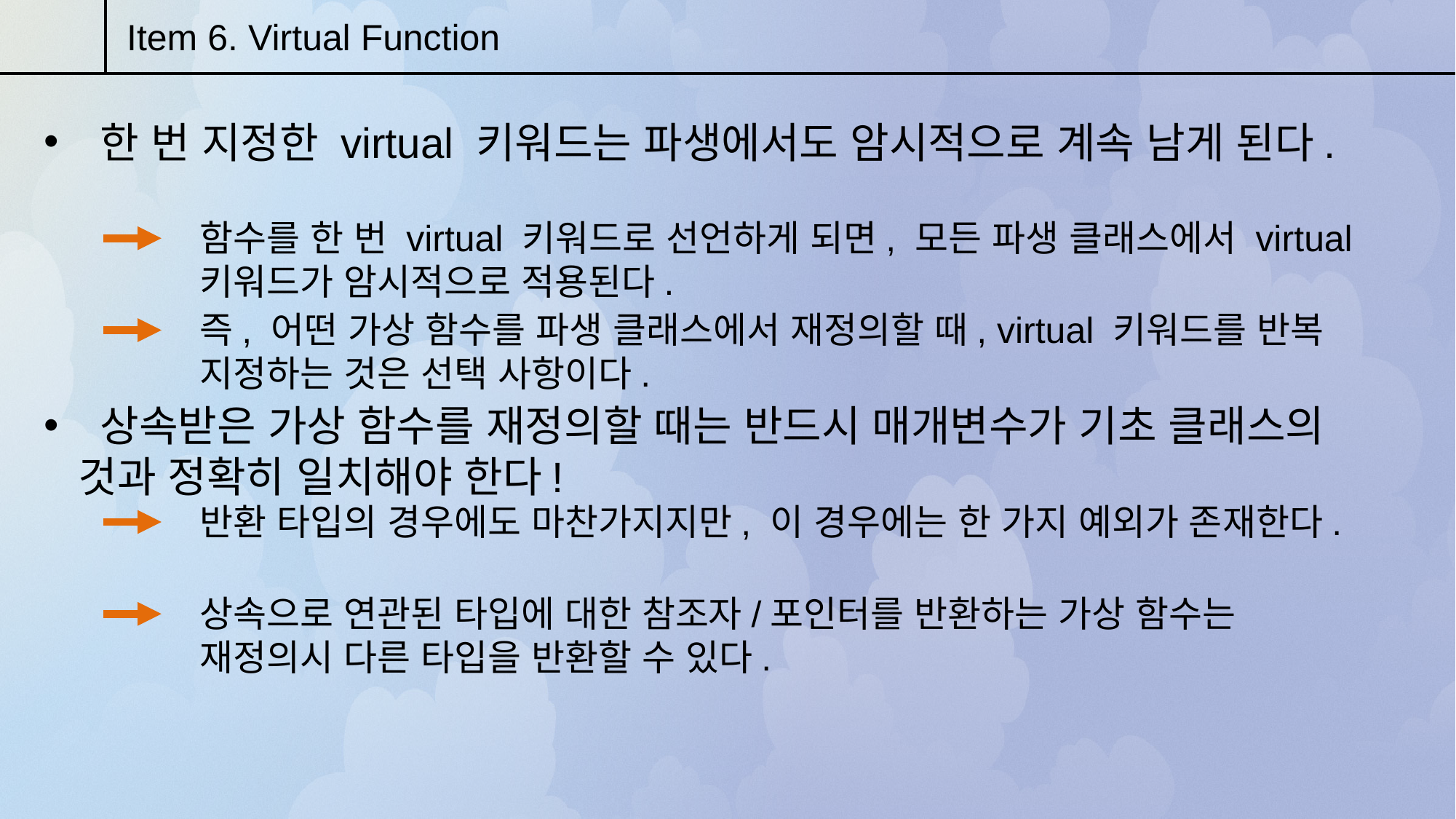

Item 6. Virtual Function
 한 번 지정한 virtual 키워드는 파생에서도 암시적으로 계속 남게 된다.
함수를 한 번 virtual 키워드로 선언하게 되면, 모든 파생 클래스에서 virtual 키워드가 암시적으로 적용된다.
즉, 어떤 가상 함수를 파생 클래스에서 재정의할 때, virtual 키워드를 반복 지정하는 것은 선택 사항이다.
 상속받은 가상 함수를 재정의할 때는 반드시 매개변수가 기초 클래스의 것과 정확히 일치해야 한다!
반환 타입의 경우에도 마찬가지지만, 이 경우에는 한 가지 예외가 존재한다.
상속으로 연관된 타입에 대한 참조자/포인터를 반환하는 가상 함수는 재정의시 다른 타입을 반환할 수 있다.